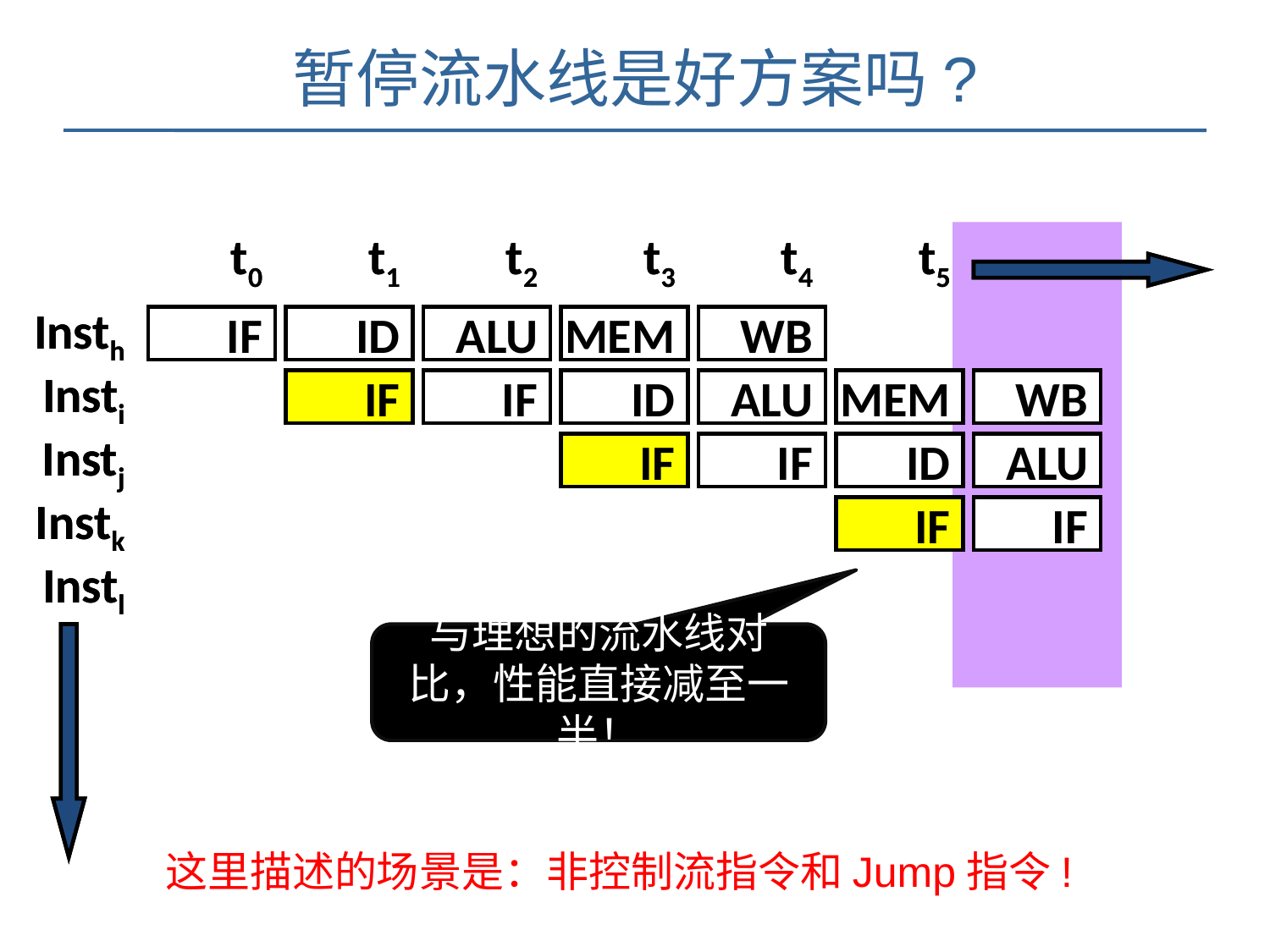

# 暂停流水线是好方案吗?

t0
t1
t2
t3
t4
t5

Insth
IF
ID
Insti
IF
Instj
Instk
Instl

t0
t1
t2
t3
t4
t5

Insth
IF
ID
ALU

Insti
IF
IF
Instj
Instk
Instl

t0
t1
t2
t3
t4
t5

Insth
IF
ID
ALU
MEM
Insti
IF
IF
ID
Instj
IF
Instk
Instl

t0
t1
t2
t3
t4
t5

Insth
IF
ID
ALU
MEM
WB
Insti
IF
IF
ID
ALU
Instj
IF
IF
Instk
Instl

t0
t1
t2
t3
t4
t5

Insth
IF
ID
ALU
MEM
WB
Insti
IF
IF
ID
ALU
MEM
Instj
IF
IF
ID
Instk
IF
Instl

t0
t1
t2
t3
t4
t5

Insth
IF
ID
ALU
MEM
WB
Insti
IF
IF
ID
ALU
MEM
WB
Instj
IF
IF
ID
ALU
Instk
IF
IF
Instl

t0
t1
t2
t3
t4
t5

Insth
IF
Insti
Instj
Instk
Instl
与理想的流水线对比，性能直接减至一半！

这里描述的场景是：非控制流指令和Jump指令!
24